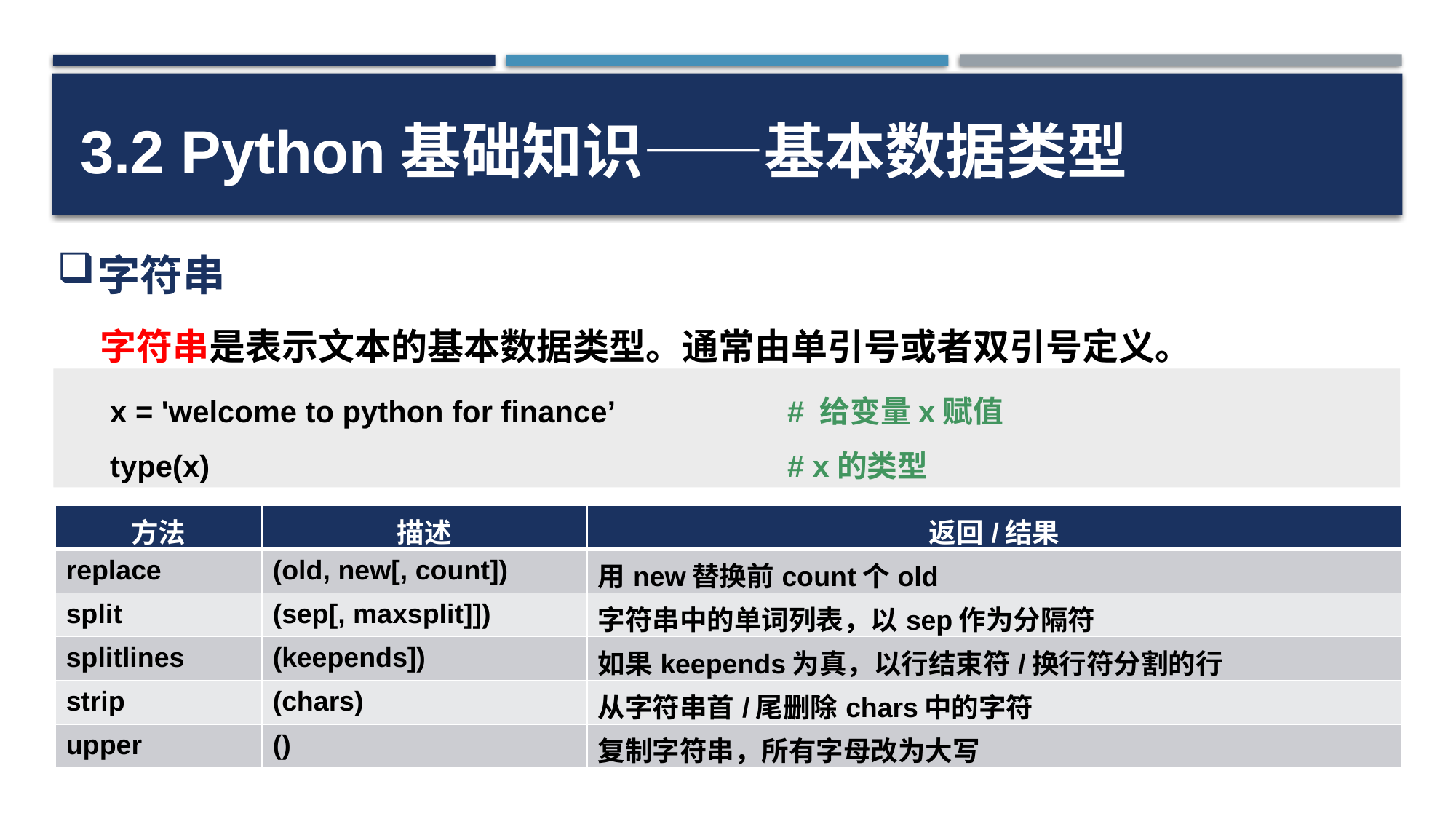

3.2 Python基础知识——基本数据类型
字符串
字符串是表示文本的基本数据类型。通常由单引号或者双引号定义。
x = 'welcome to python for finance’
type(x)

# 给变量x赋值
# x的类型
| 方法 | 描述 | 返回/结果 |
| --- | --- | --- |
| replace | (old, new[, count]) | 用new替换前count个old |
| split | (sep[, maxsplit]]) | 字符串中的单词列表，以sep作为分隔符 |
| splitlines | (keepends]) | 如果keepends为真，以行结束符/换行符分割的行 |
| strip | (chars) | 从字符串首/尾删除chars中的字符 |
| upper | () | 复制字符串，所有字母改为大写 |
29